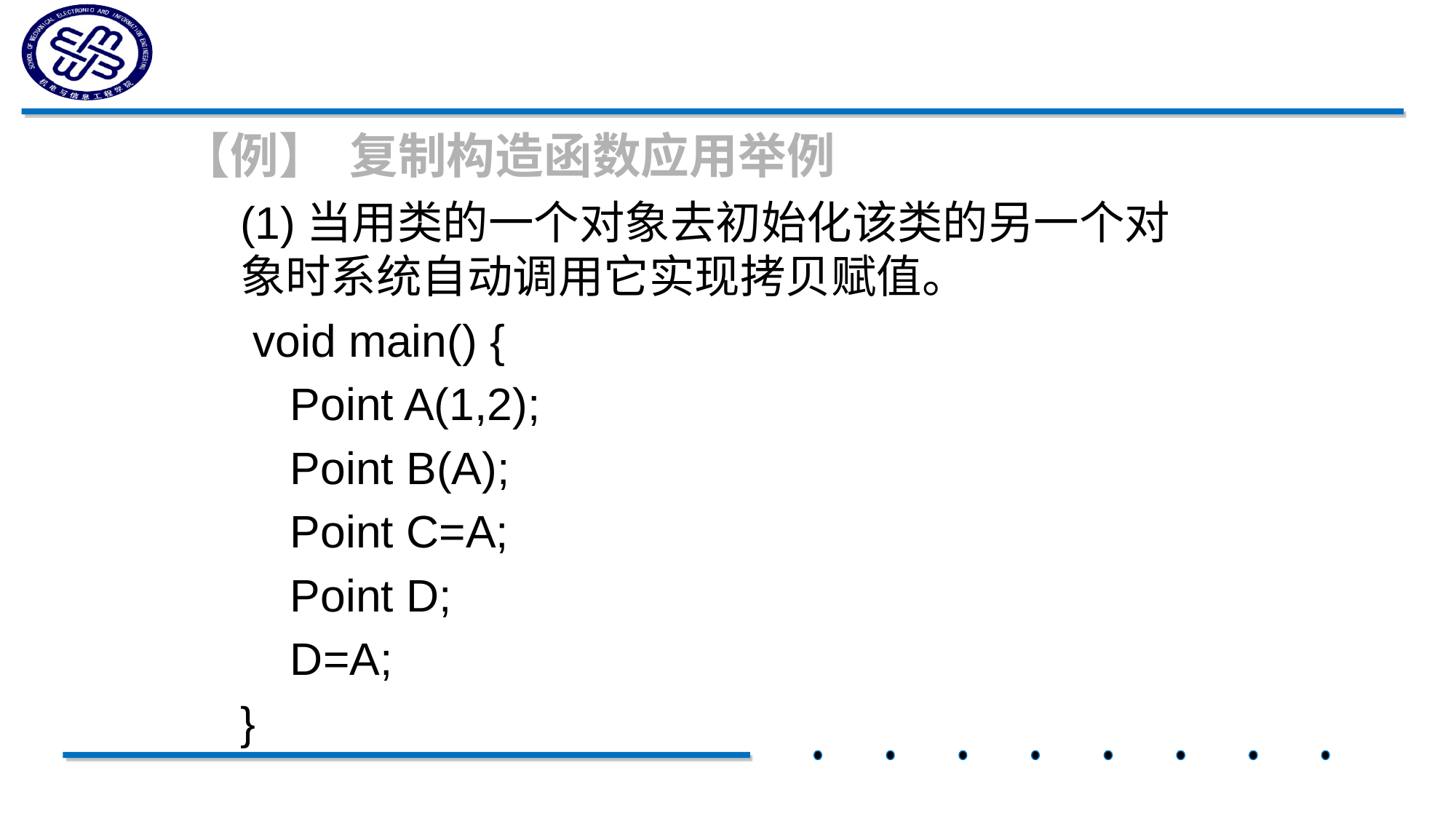

【例】  复制构造函数应用举例
(1)当用类的一个对象去初始化该类的另一个对象时系统自动调用它实现拷贝赋值。
 void main() {
    Point A(1,2);
    Point B(A);
    Point C=A;
    Point D;
    D=A;
}